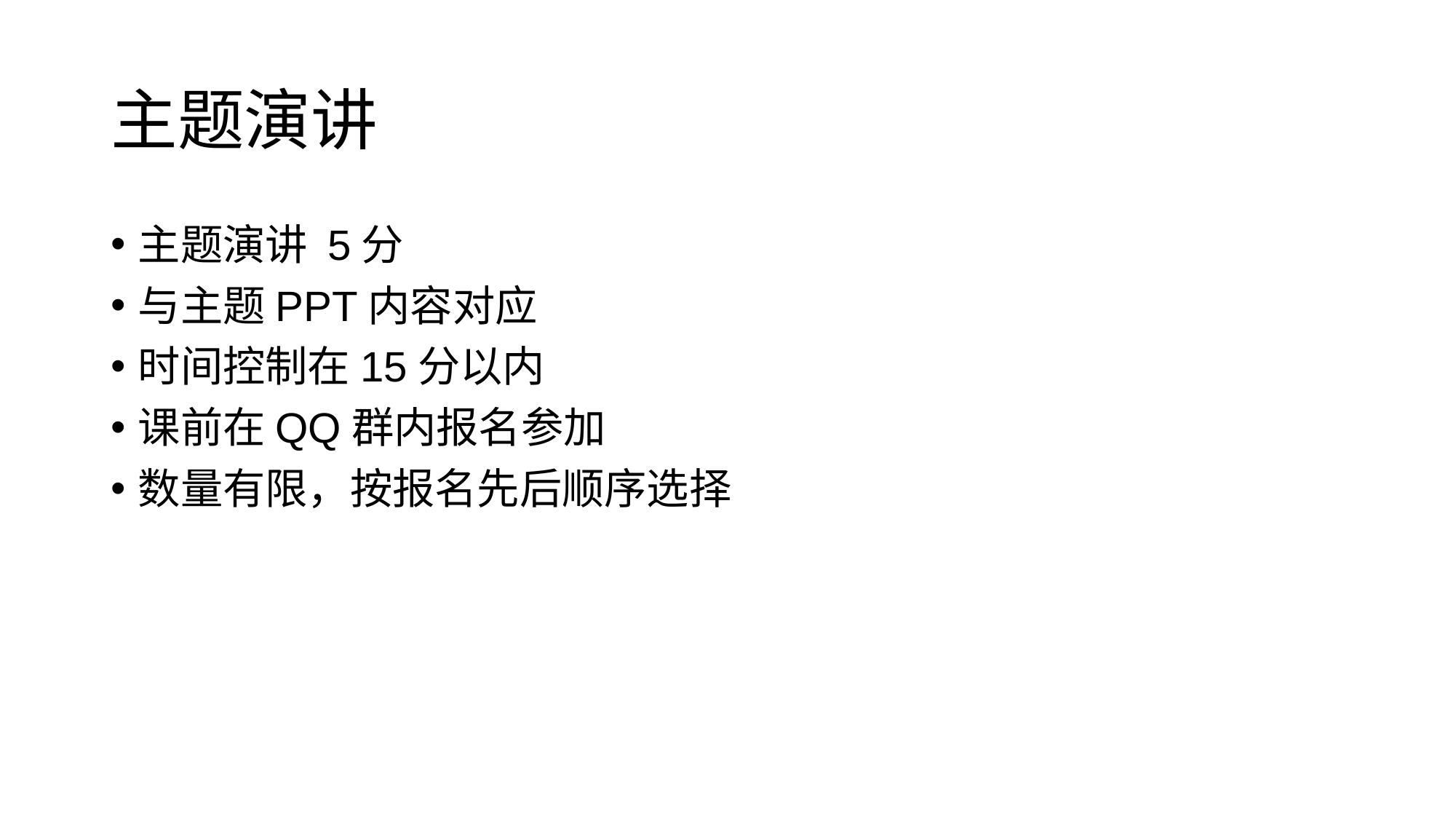

# 主题演讲
主题演讲 5分
与主题PPT内容对应
时间控制在15分以内
课前在QQ群内报名参加
数量有限，按报名先后顺序选择